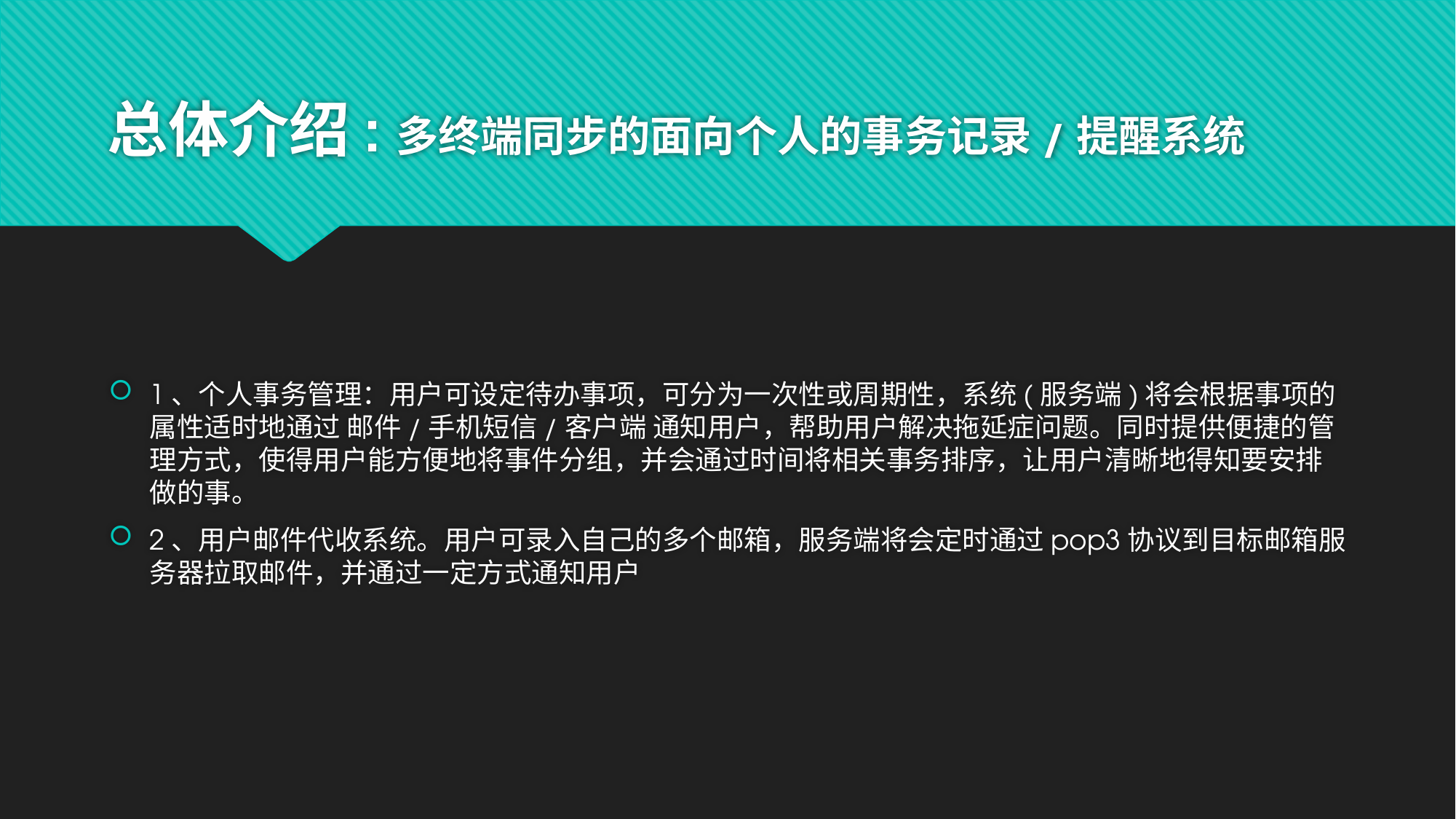

# 总体介绍:多终端同步的面向个人的事务记录/提醒系统
1、个人事务管理：用户可设定待办事项，可分为一次性或周期性，系统(服务端)将会根据事项的属性适时地通过 邮件/手机短信/客户端 通知用户，帮助用户解决拖延症问题。同时提供便捷的管理方式，使得用户能方便地将事件分组，并会通过时间将相关事务排序，让用户清晰地得知要安排做的事。
2、用户邮件代收系统。用户可录入自己的多个邮箱，服务端将会定时通过pop3协议到目标邮箱服务器拉取邮件，并通过一定方式通知用户